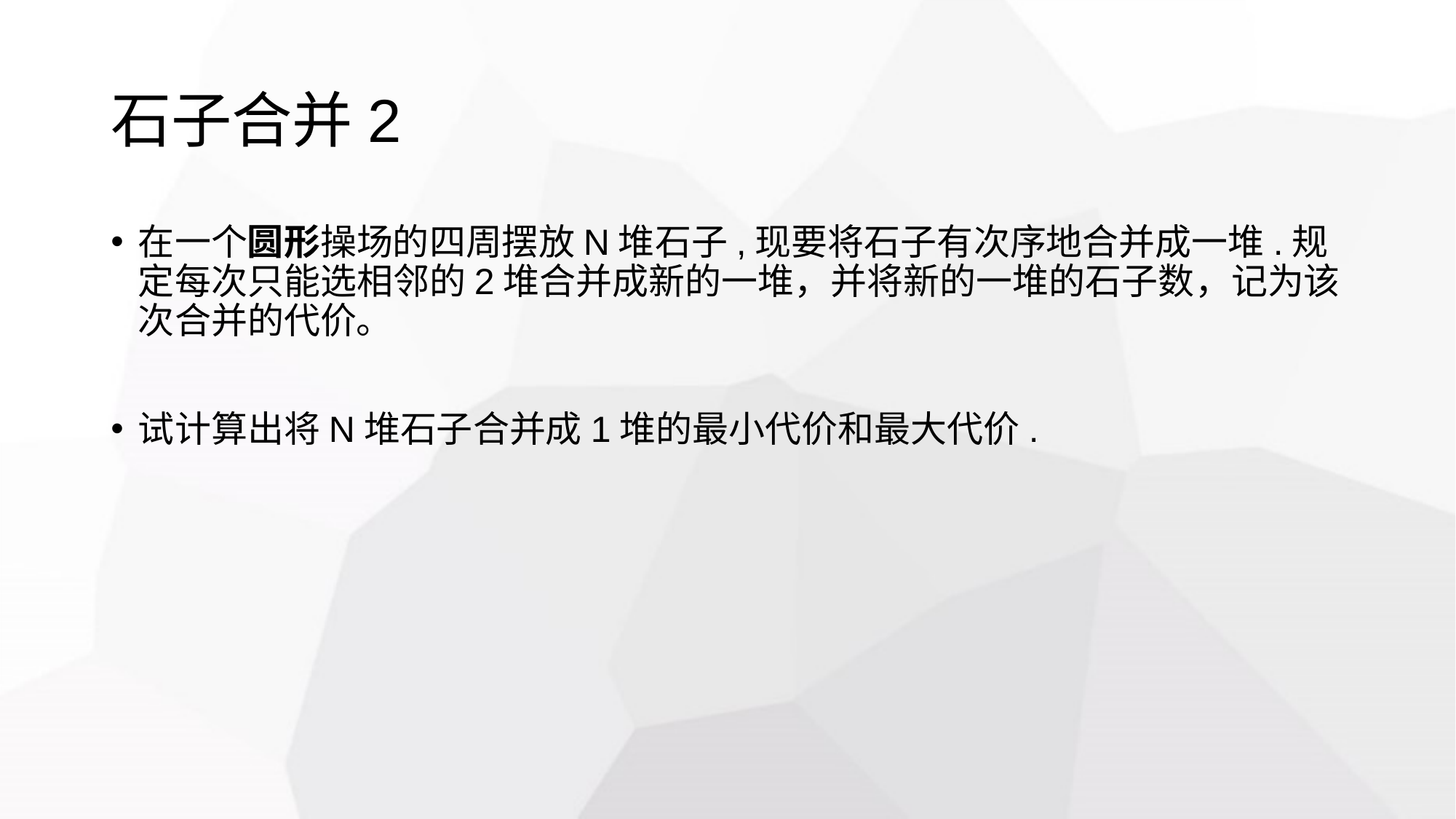

# 石子合并2
在一个圆形操场的四周摆放N堆石子,现要将石子有次序地合并成一堆.规定每次只能选相邻的2堆合并成新的一堆，并将新的一堆的石子数，记为该次合并的代价。

试计算出将N堆石子合并成1堆的最小代价和最大代价.